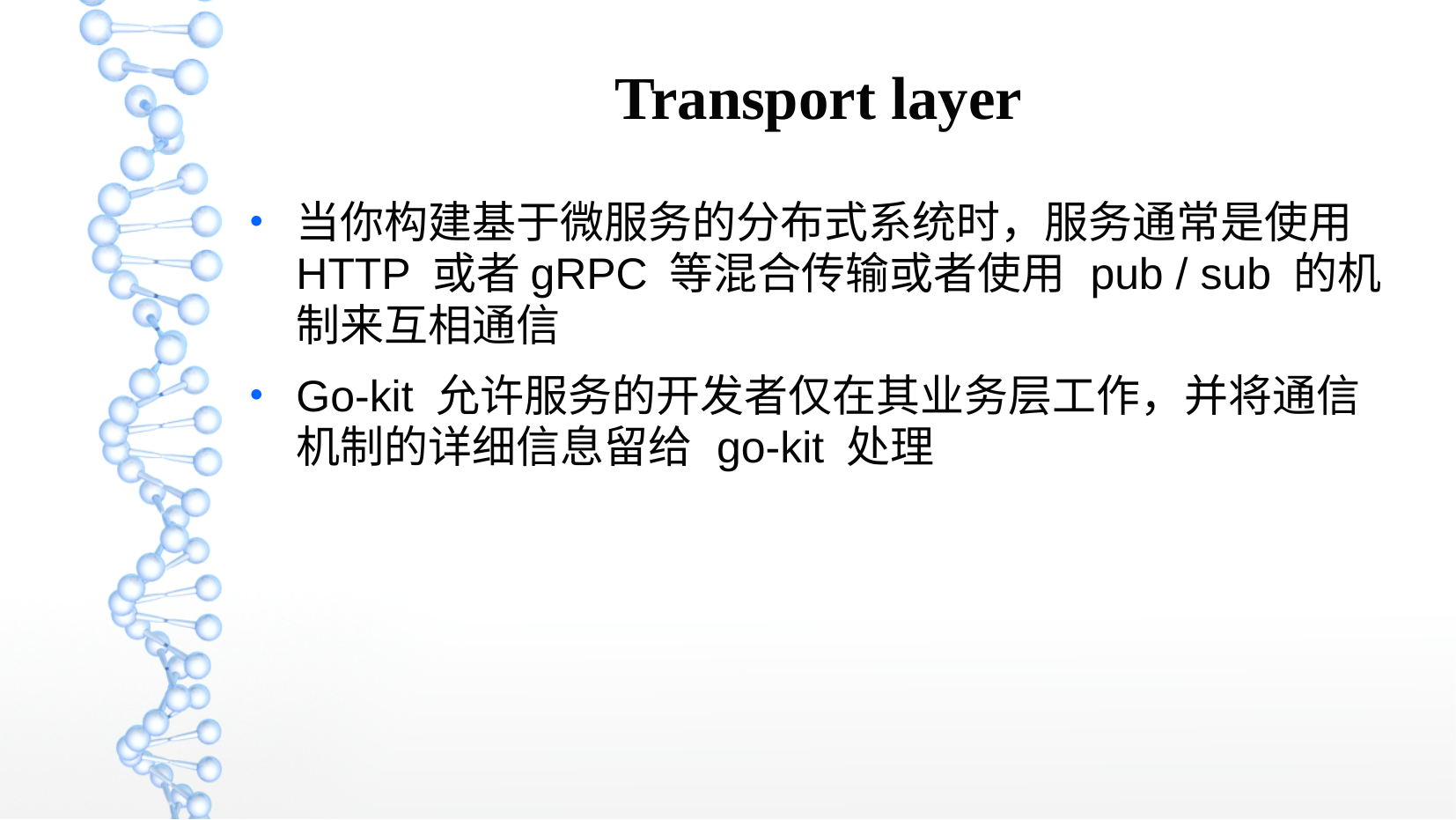

Transport layer
当你构建基于微服务的分布式系统时，服务通常是使用 HTTP 或者gRPC 等混合传输或者使用 pub / sub 的机制来互相通信
Go-kit 允许服务的开发者仅在其业务层工作，并将通信机制的详细信息留给 go-kit 处理